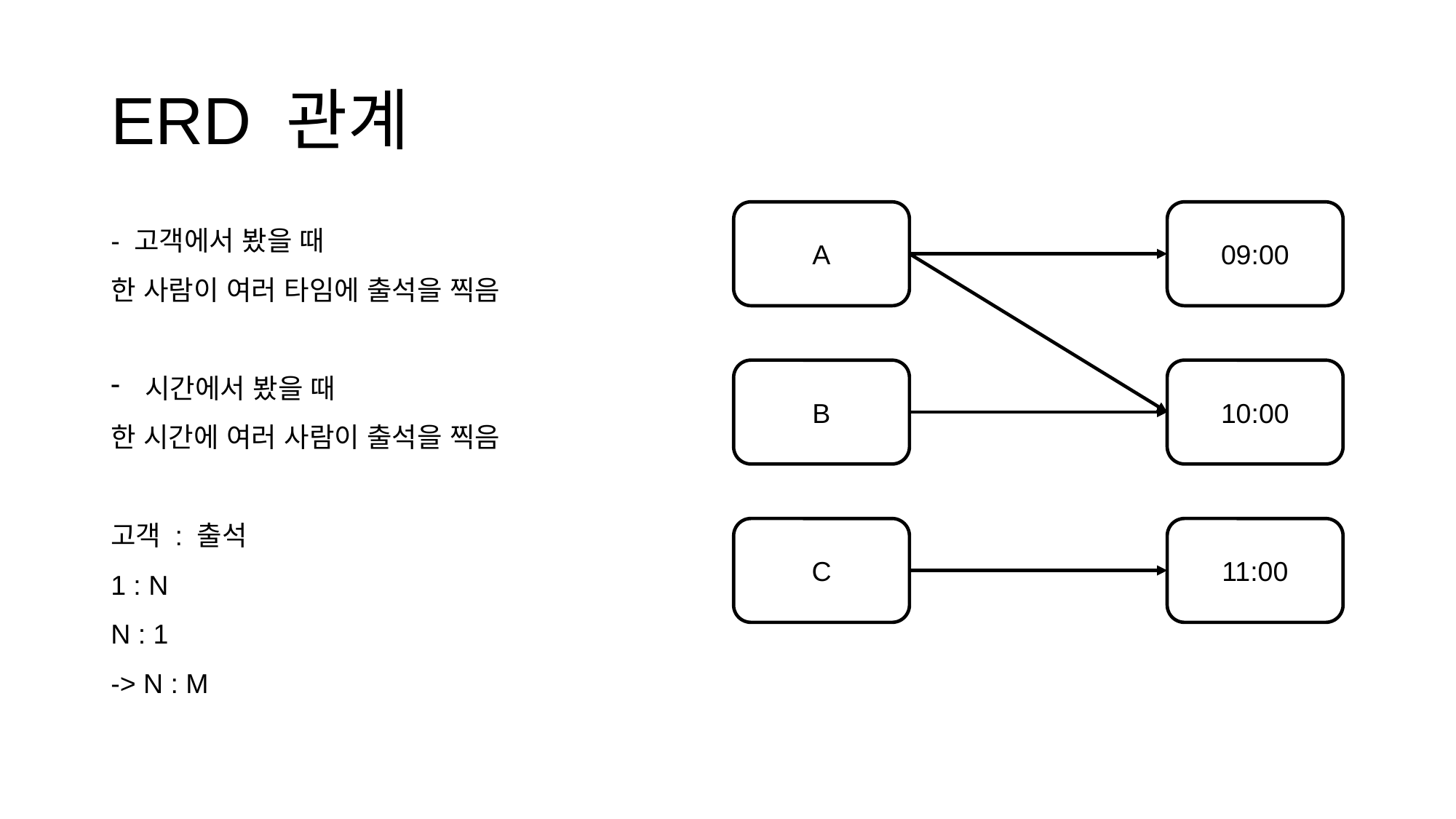

# ERD 관계
- 고객에서 봤을 때
한 사람이 여러 타임에 출석을 찍음

시간에서 봤을 때
한 시간에 여러 사람이 출석을 찍음

고객 : 출석
1 : N
N : 1
-> N : M
A
09:00
B
10:00
C
11:00